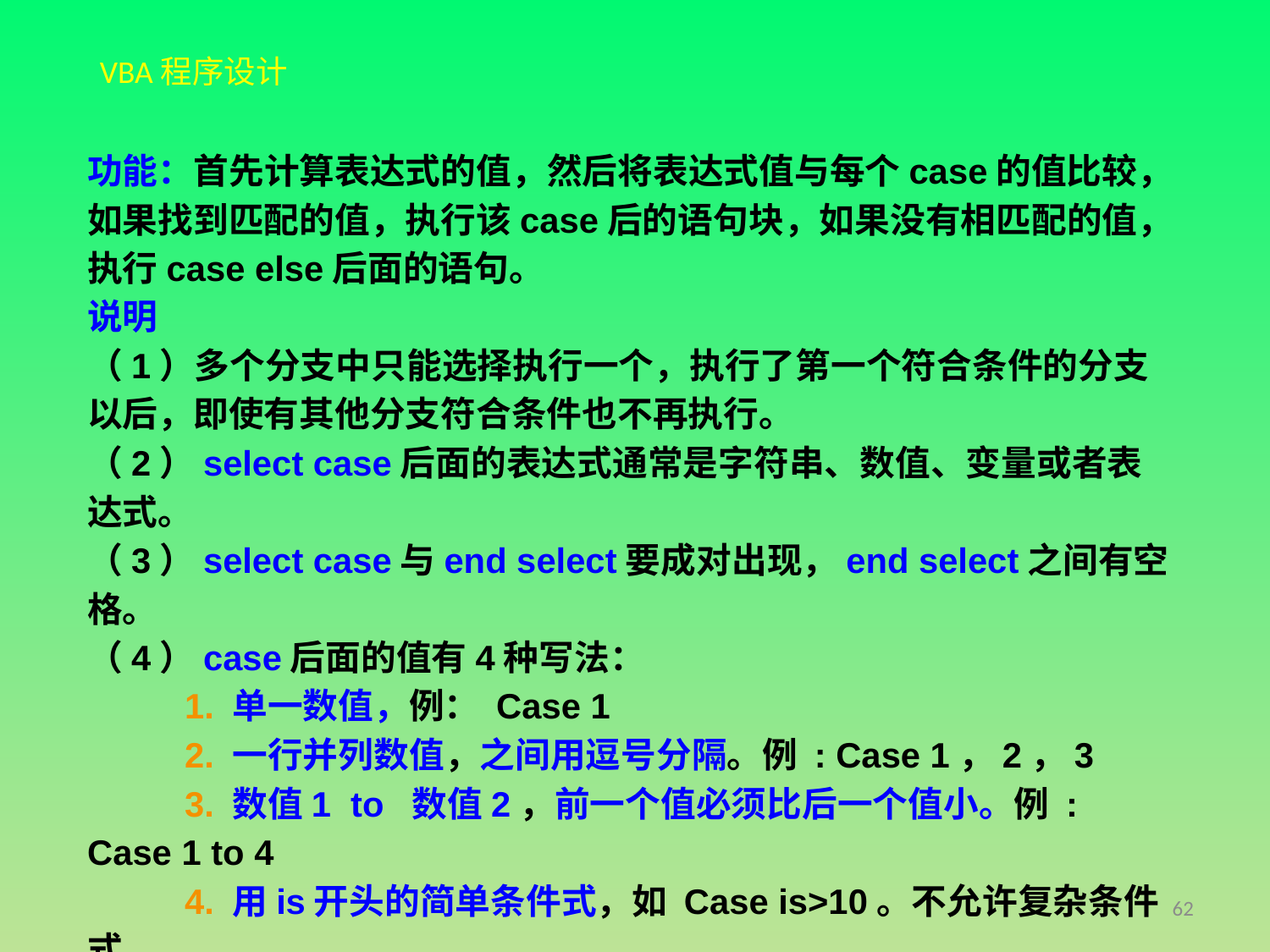

功能：首先计算表达式的值，然后将表达式值与每个case的值比较，如果找到匹配的值，执行该case后的语句块，如果没有相匹配的值，执行case else后面的语句。
说明
（1）多个分支中只能选择执行一个，执行了第一个符合条件的分支以后，即使有其他分支符合条件也不再执行。
（2）select case后面的表达式通常是字符串、数值、变量或者表达式。
（3）select case与end select要成对出现，end select之间有空格。
（4）case后面的值有4种写法：
          1. 单一数值，例： Case 1
          2. 一行并列数值，之间用逗号分隔。例 : Case 1，2，3
          3. 数值1  to  数值2，前一个值必须比后一个值小。例 :  Case 1 to 4
          4. 用is开头的简单条件式，如 Case is>10。不允许复杂条件式。
62